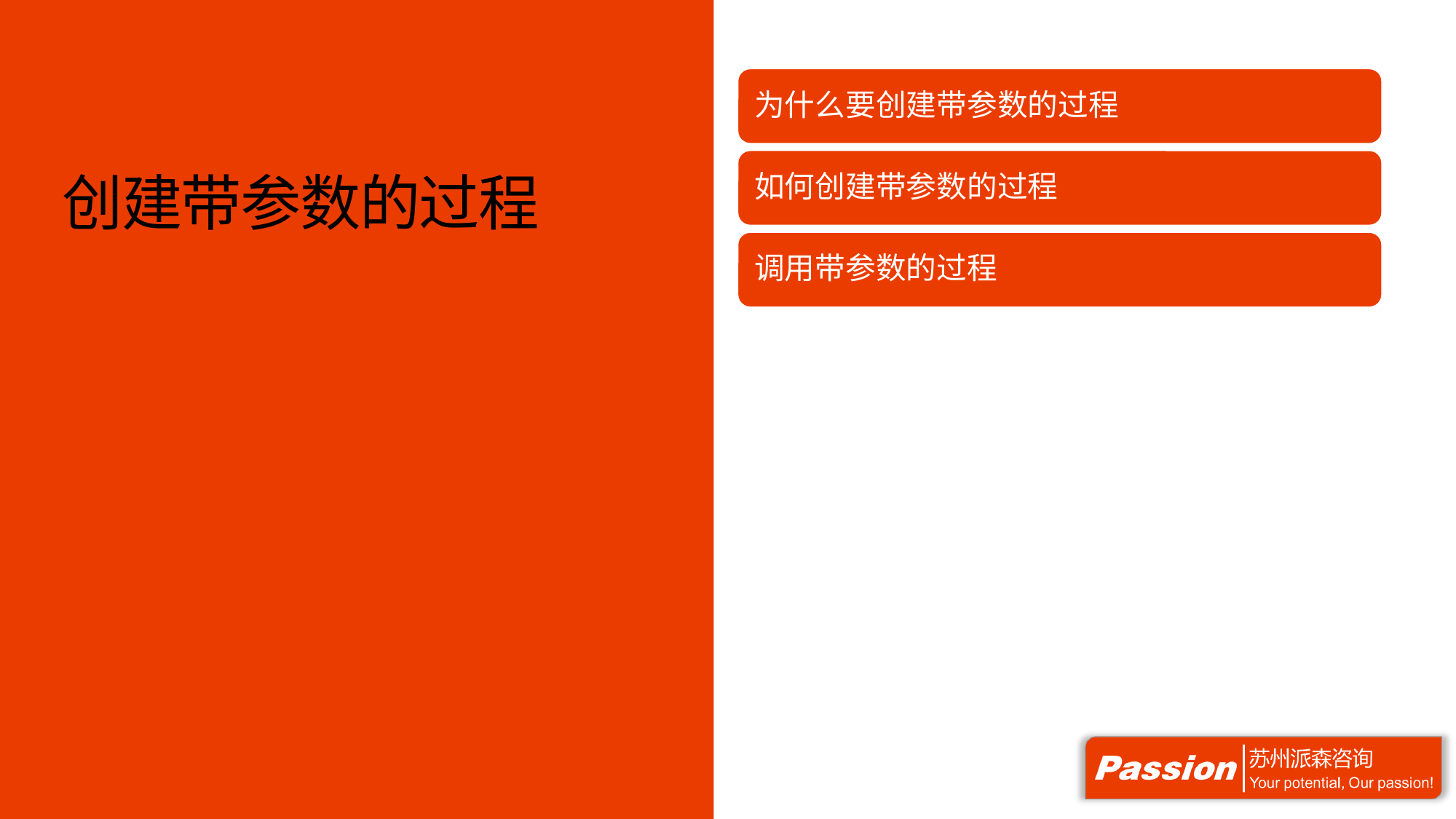

为什么要创建带参数的过程
如何创建带参数的过程
调用带参数的过程
创建带参数的过程